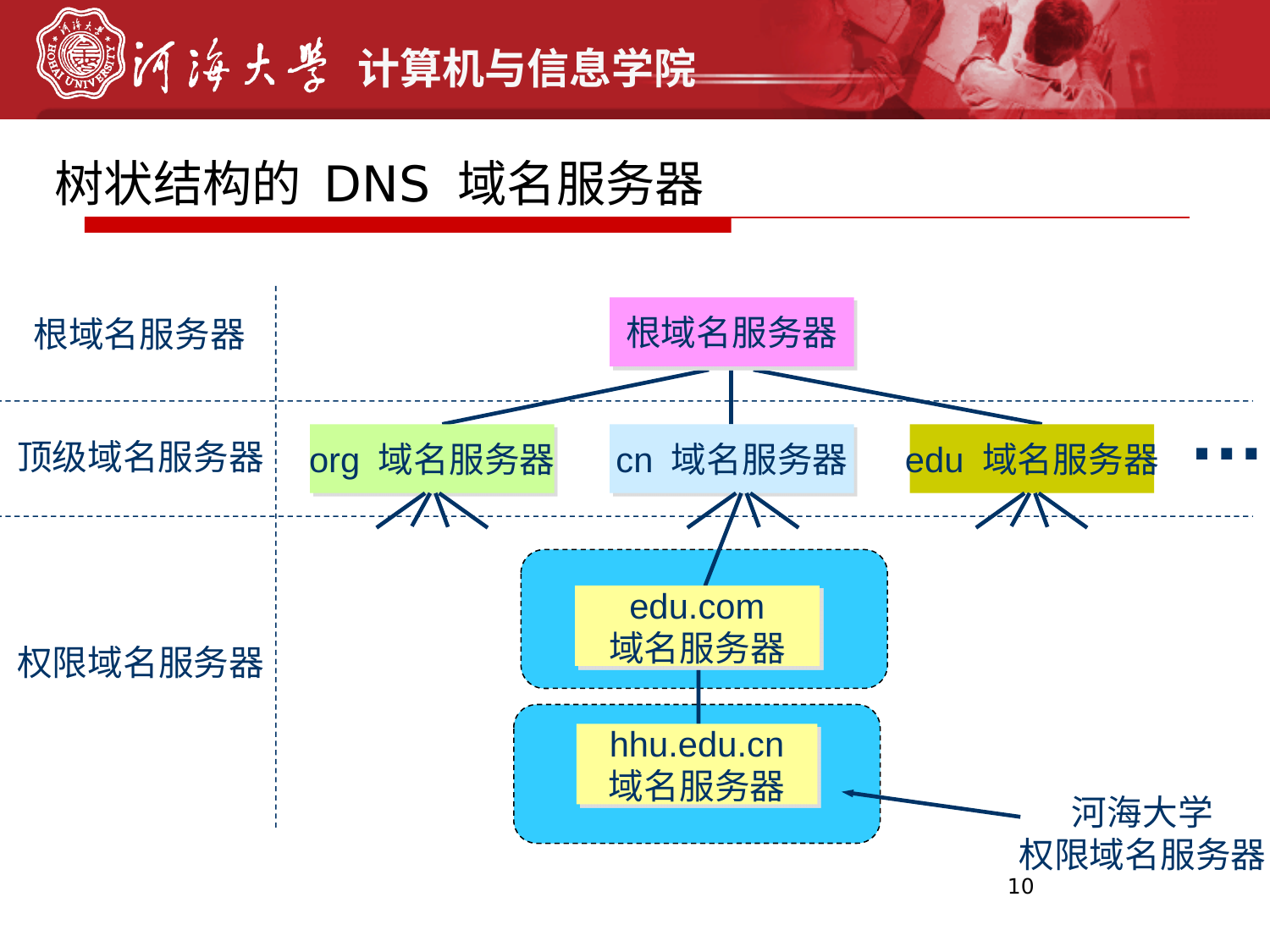

树状结构的 DNS 域名服务器

根域名服务器
根域名服务器

…

org 域名服务器
cn 域名服务器
edu 域名服务器
顶级域名服务器

edu.com
域名服务器
权限域名服务器

hhu.edu.cn
域名服务器
河海大学
权限域名服务器

10